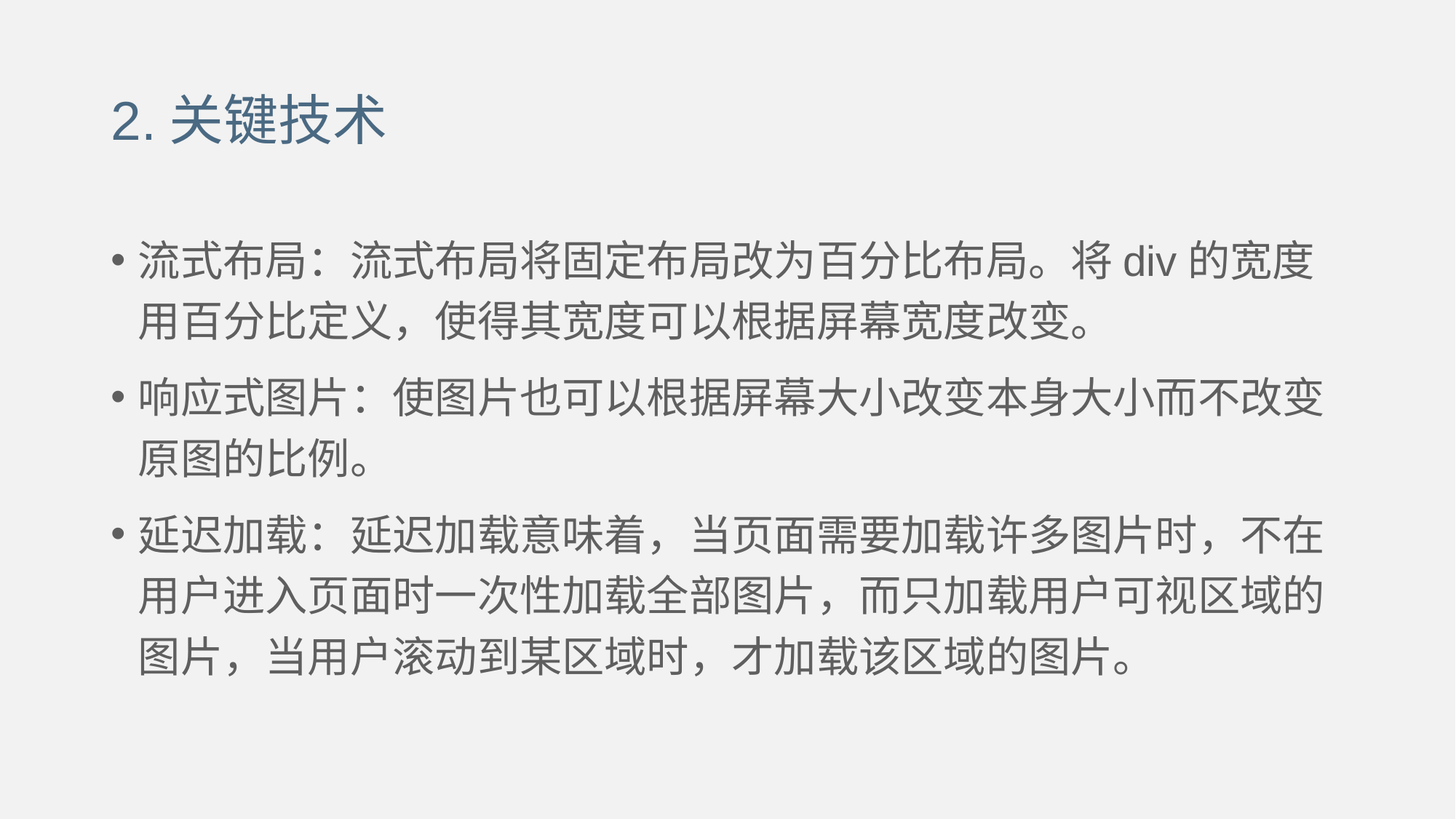

2.关键技术
流式布局：流式布局将固定布局改为百分比布局。将div的宽度用百分比定义，使得其宽度可以根据屏幕宽度改变。
响应式图片：使图片也可以根据屏幕大小改变本身大小而不改变原图的比例。
延迟加载：延迟加载意味着，当页面需要加载许多图片时，不在用户进入页面时一次性加载全部图片，而只加载用户可视区域的图片，当用户滚动到某区域时，才加载该区域的图片。